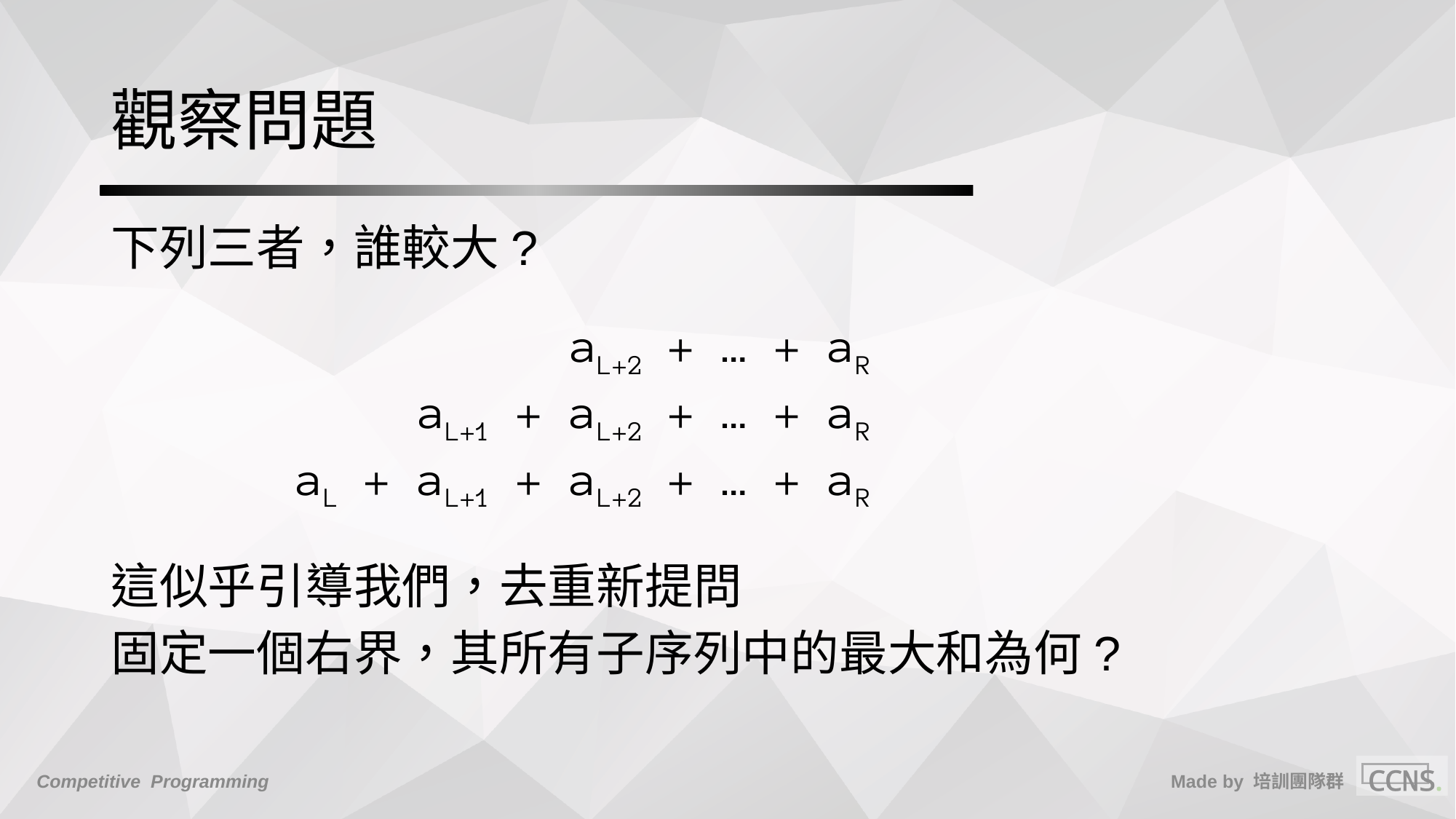

# 觀察問題
下列三者，誰較大?

這似乎引導我們，去重新提問
固定一個右界，其所有子序列中的最大和為何?

 aL+2 + … + aR
          aL+1 + aL+2 + … + aR
aL + aL+1 + aL+2 + … + aR